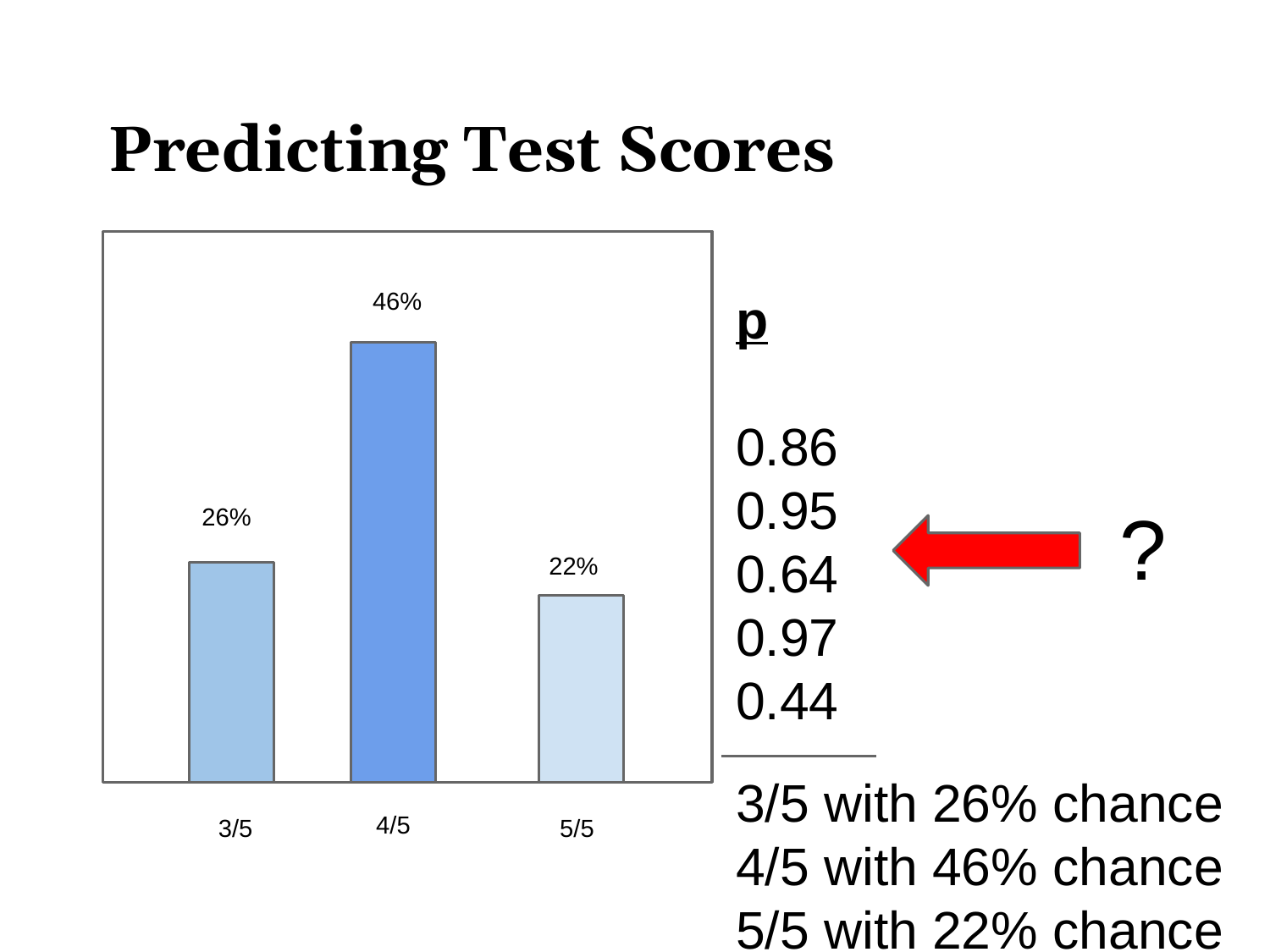

# Predicting Test Scores

46%

26%
22%

4/5
3/5
5/5
Japanese		English

猫			_______
天気			_______
春			_______
天気予報		_______
夏			_______
p

0.86
0.95
0.64
0.97
0.44
?

3/5 with 26% chance
4/5 with 46% chance
5/5 with 22% chance